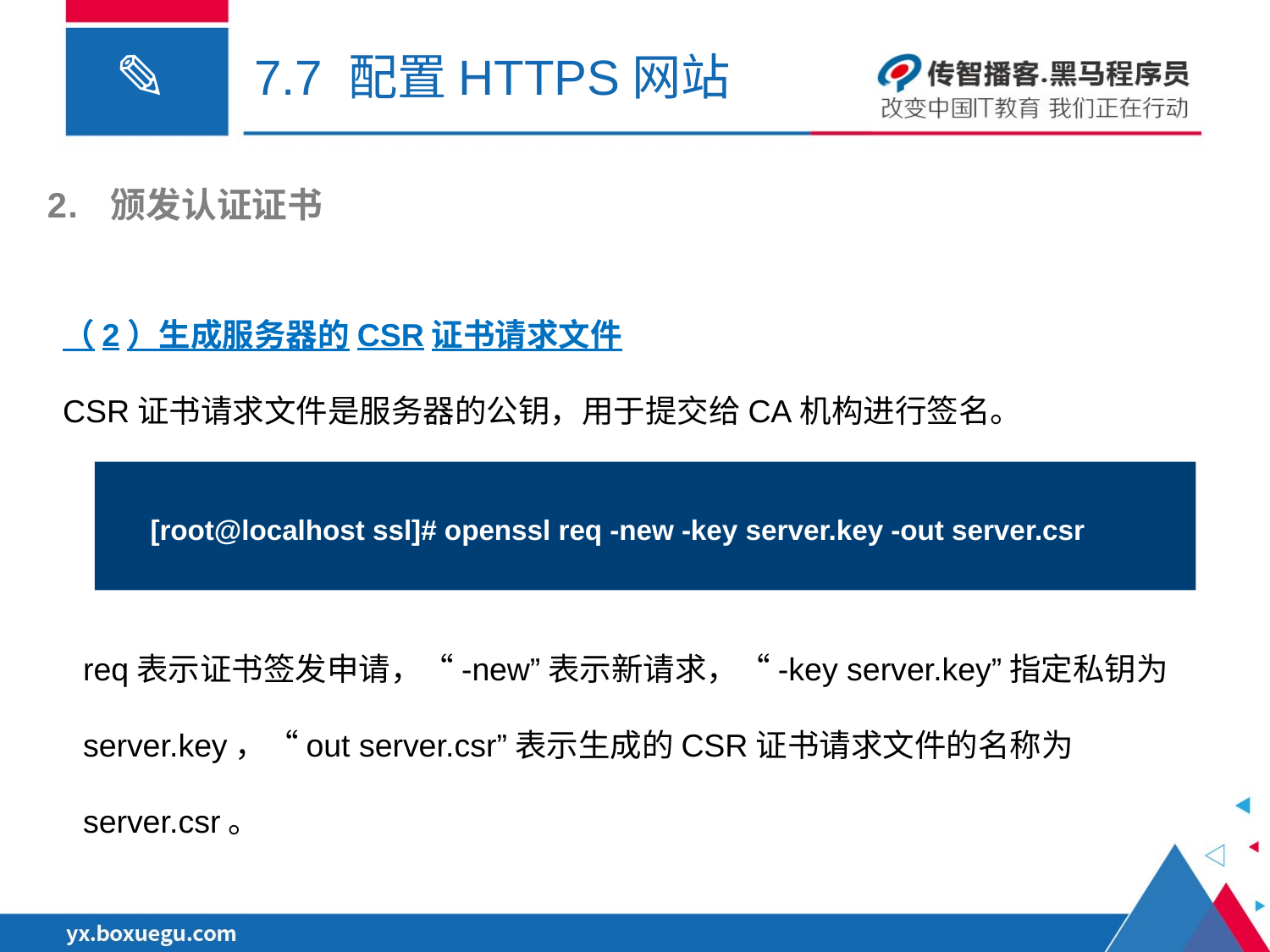

# 7.7 配置HTTPS网站
颁发认证证书
（2）生成服务器的CSR证书请求文件
CSR证书请求文件是服务器的公钥，用于提交给CA机构进行签名。

[root@localhost ssl]# openssl req -new -key server.key -out server.csr
req表示证书签发申请，“-new”表示新请求，“-key server.key”指定私钥为server.key，“out server.csr”表示生成的CSR证书请求文件的名称为server.csr。